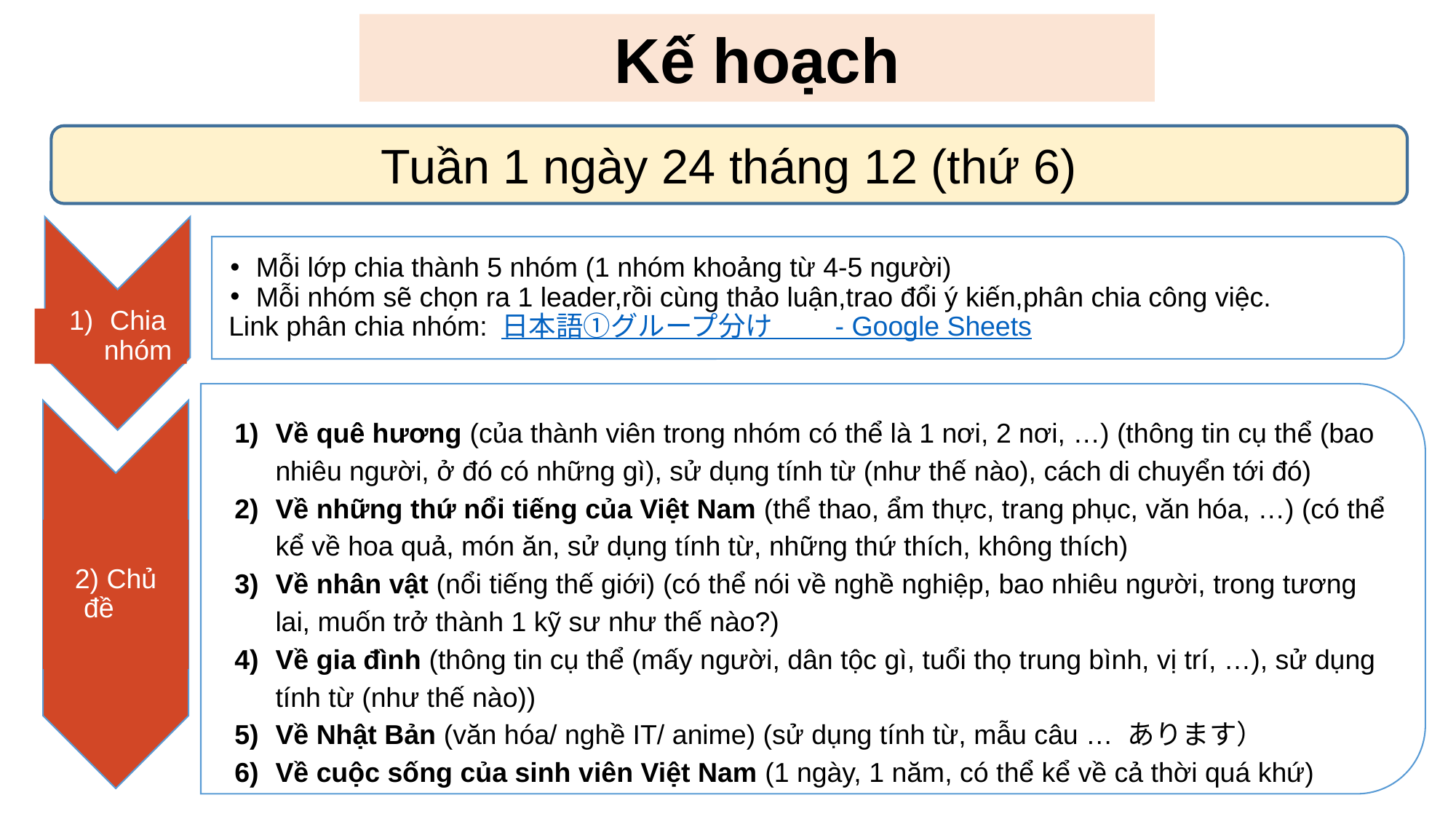

Kế hoạch
Tuần 1 ngày 24 tháng 12 (thứ 6)

Chia nhóm

Mỗi lớp chia thành 5 nhóm (1 nhóm khoảng từ 4-5 người)
Mỗi nhóm sẽ chọn ra 1 leader,rồi cùng thảo luận,trao đổi ý kiến,phân chia công việc.
Link phân chia nhóm: 日本語①グループ分け　　 - Google Sheets

2) Chủ đề
Về quê hương (của thành viên trong nhóm có thể là 1 nơi, 2 nơi, …) (thông tin cụ thể (bao nhiêu người, ở đó có những gì), sử dụng tính từ (như thế nào), cách di chuyển tới đó)
Về những thứ nổi tiếng của Việt Nam (thể thao, ẩm thực, trang phục, văn hóa, …) (có thể kể về hoa quả, món ăn, sử dụng tính từ, những thứ thích, không thích)
Về nhân vật (nổi tiếng thế giới) (có thể nói về nghề nghiệp, bao nhiêu người, trong tương lai, muốn trở thành 1 kỹ sư như thế nào?)
Về gia đình (thông tin cụ thể (mấy người, dân tộc gì, tuổi thọ trung bình, vị trí, …), sử dụng tính từ (như thế nào))
Về Nhật Bản (văn hóa/ nghề IT/ anime) (sử dụng tính từ, mẫu câu … あります）
Về cuộc sống của sinh viên Việt Nam (1 ngày, 1 năm, có thể kể về cả thời quá khứ)